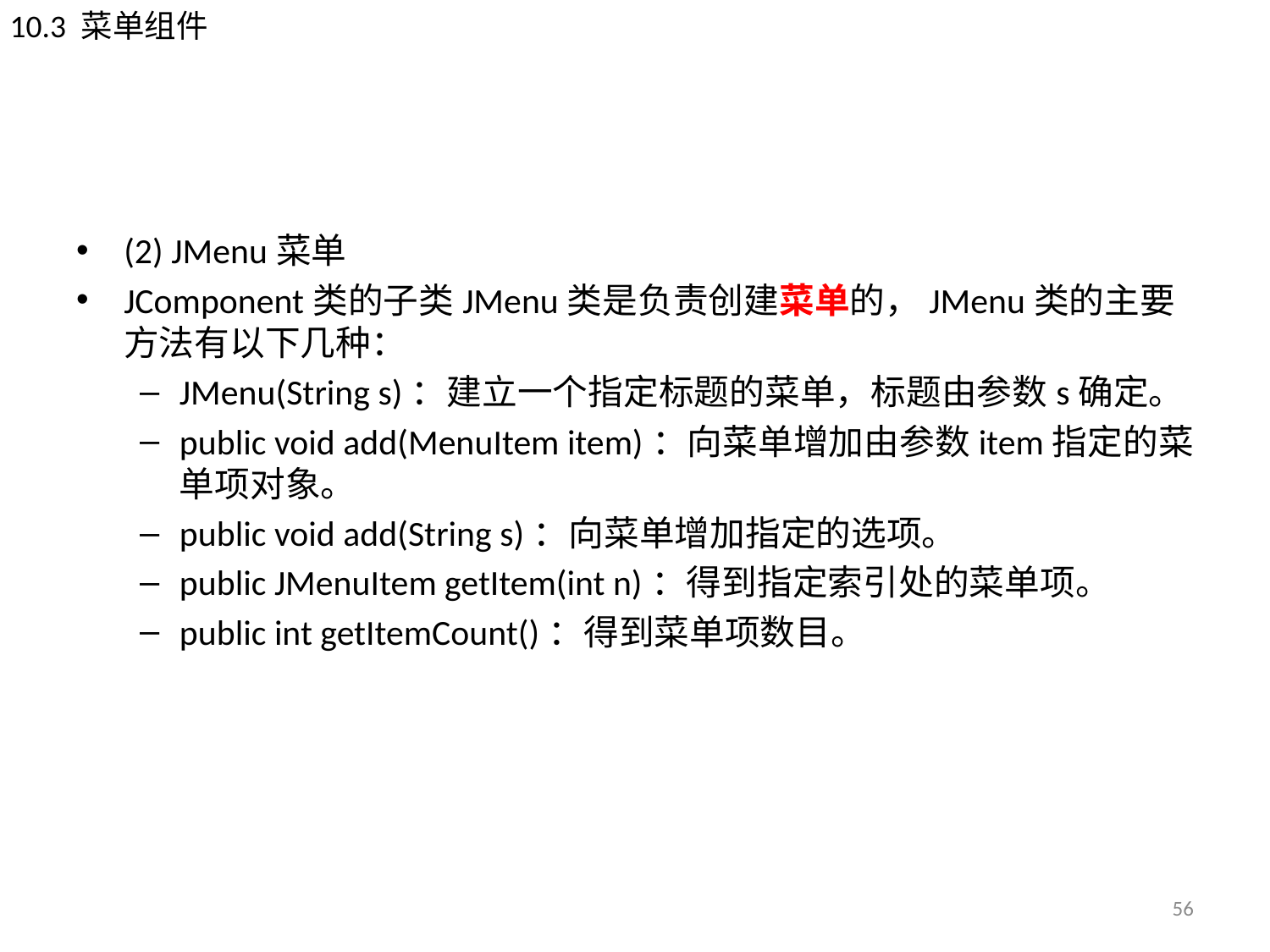

10.3 菜单组件
#
(2) JMenu菜单
JComponent类的子类JMenu类是负责创建菜单的，JMenu类的主要方法有以下几种：
JMenu(String s)：建立一个指定标题的菜单，标题由参数s确定。
public void add(MenuItem item)：向菜单增加由参数item指定的菜单项对象。
public void add(String s)：向菜单增加指定的选项。
public JMenuItem getItem(int n)：得到指定索引处的菜单项。
public int getItemCount()：得到菜单项数目。
56